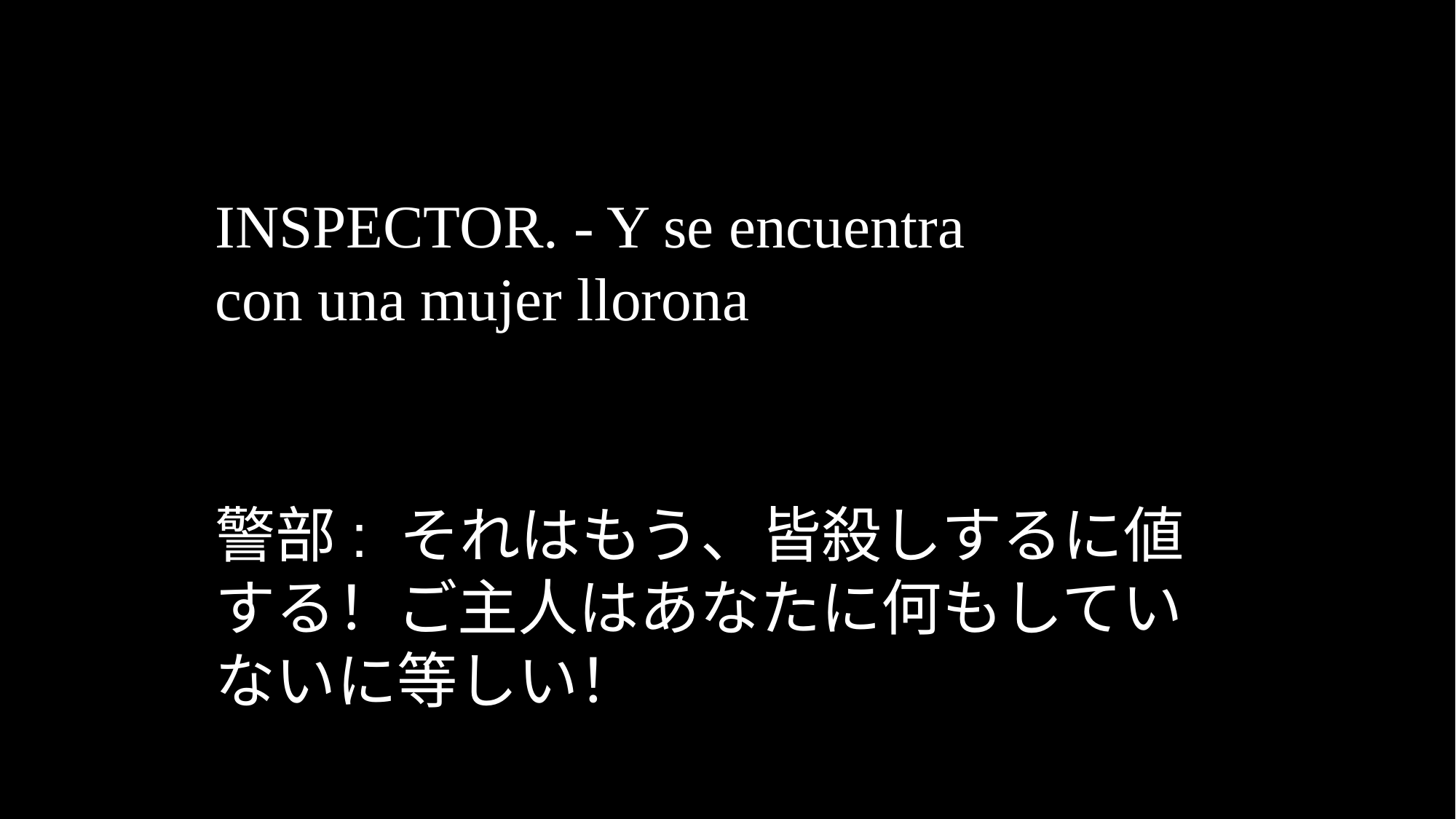

INSPECTOR. - Y se encuentra con una mujer llorona

警部: それはもう、皆殺しするに値する！ご主人はあなたに何もしていないに等しい！